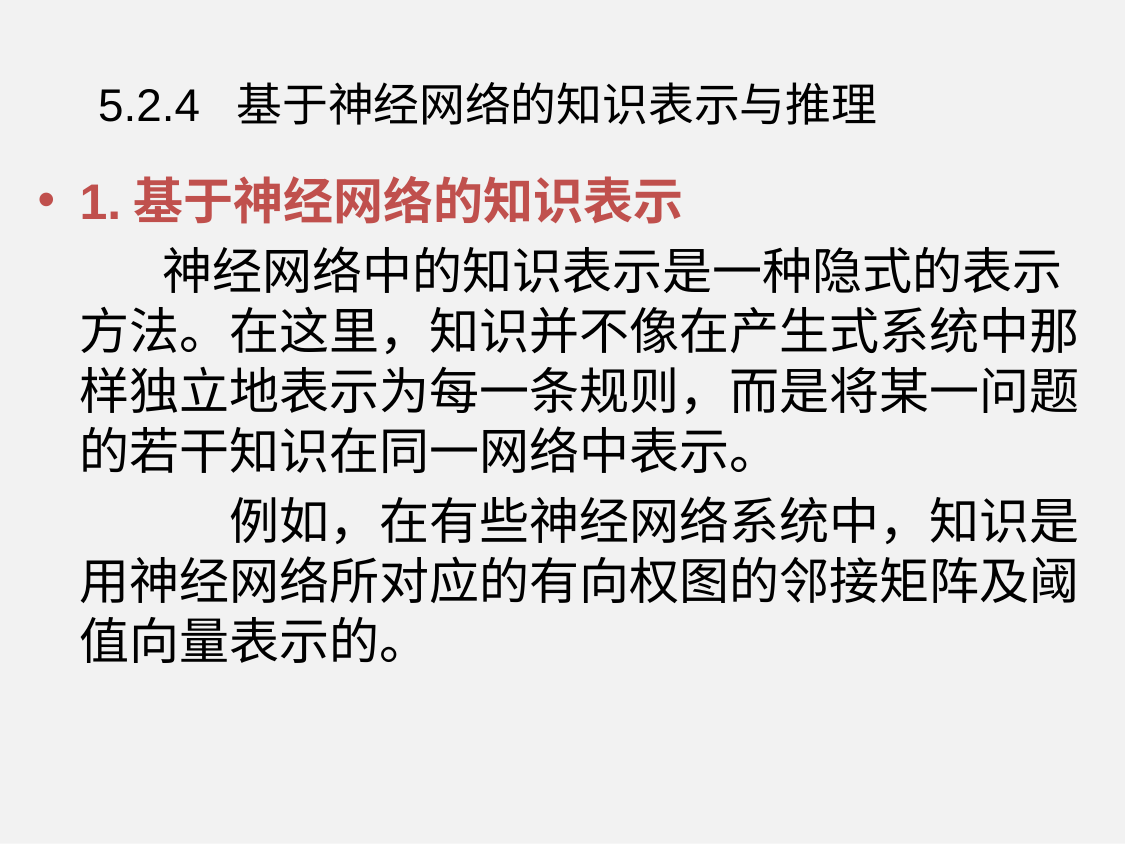

# 5.2.4  基于神经网络的知识表示与推理
1.基于神经网络的知识表示
          神经网络中的知识表示是一种隐式的表示方法。在这里，知识并不像在产生式系统中那样独立地表示为每一条规则，而是将某一问题的若干知识在同一网络中表示。
		例如，在有些神经网络系统中，知识是用神经网络所对应的有向权图的邻接矩阵及阈值向量表示的。